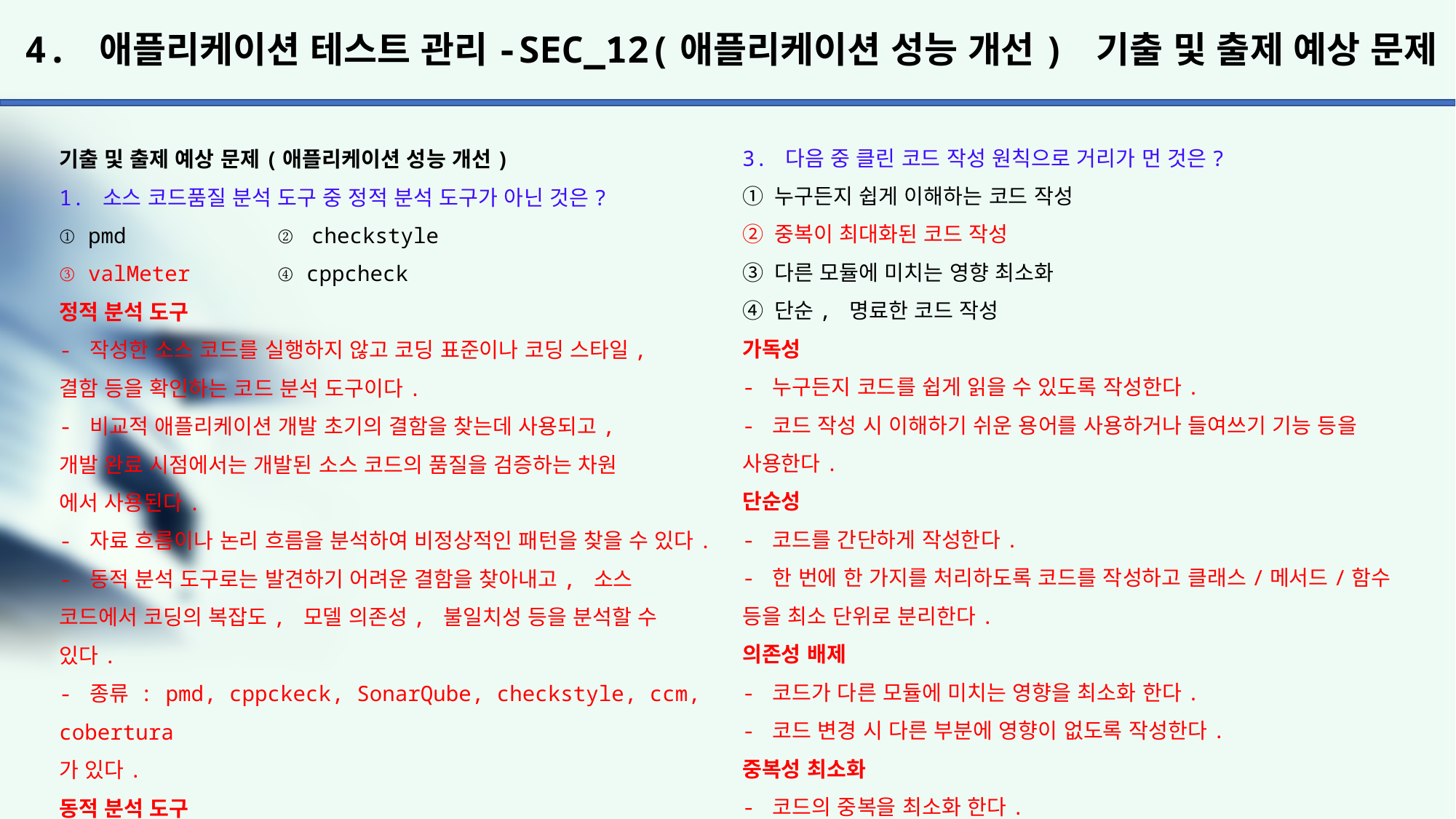

# 4. 애플리케이션 테스트 관리-SEC_12(애플리케이션 성능 개선) 기출 및 출제 예상 문제
3. 다음 중 클린 코드 작성 원칙으로 거리가 먼 것은?
① 누구든지 쉽게 이해하는 코드 작성
② 중복이 최대화된 코드 작성
③ 다른 모듈에 미치는 영향 최소화
④ 단순, 명료한 코드 작성
가독성
- 누구든지 코드를 쉽게 읽을 수 있도록 작성한다.
- 코드 작성 시 이해하기 쉬운 용어를 사용하거나 들여쓰기 기능 등을
사용한다.
단순성
- 코드를 간단하게 작성한다.
- 한 번에 한 가지를 처리하도록 코드를 작성하고 클래스/메서드/함수
등을 최소 단위로 분리한다.
의존성 배제
- 코드가 다른 모듈에 미치는 영향을 최소화 한다.
- 코드 변경 시 다른 부분에 영향이 없도록 작성한다.
중복성 최소화
- 코드의 중복을 최소화 한다.
- 중복된 코드는 삭제하고 공통된 코드를 사용한다.
추상화
- 상위 클래스/메소드/함수에서는 간략하게 애플리케이션의 특성을
나타내고, 상세 내용은 하위 클래스/메서드/함수에서 구현한다.
4. 다음에서 설명하는 클린 코드 작성 원칙은?
	 •한 번에 한 가지 처리만 수행한다.
	 •클래스/메소드/함수를 최소 단위로 분리한다.
① 다형성			② 단순성
③ 추상화			④ 의존성
기출 및 출제 예상 문제(애플리케이션 성능 개선)
1. 소스 코드품질 분석 도구 중 정적 분석 도구가 아닌 것은?
① pmd		② checkstyle
③ valMeter	④ cppcheck
정적 분석 도구
- 작성한 소스 코드를 실행하지 않고 코딩 표준이나 코딩 스타일,
결함 등을 확인하는 코드 분석 도구이다.
- 비교적 애플리케이션 개발 초기의 결함을 찾는데 사용되고,
개발 완료 시점에서는 개발된 소스 코드의 품질을 검증하는 차원
에서 사용된다.
- 자료 흐름이나 논리 흐름을 분석하여 비정상적인 패턴을 찾을 수 있다.
- 동적 분석 도구로는 발견하기 어려운 결함을 찾아내고, 소스
코드에서 코딩의 복잡도, 모델 의존성, 불일치성 등을 분석할 수
있다.
- 종류 : pmd, cppckeck, SonarQube, checkstyle, ccm, cobertura
가 있다.
동적 분석 도구
- 작성한 소스 코드를 실행하여 코드에 존재하는 메모리 누수,
스레드 결함 등을 분석하는 도구이다.
- 종류 : Avalanche, Valgrind
2. 외계인 코드(Alien Code)에 대한 설명으로 옳은 것은?
① 프로그램의 로직이 복잡하여 이해하기 어려운 프로그램을 의미한다.
② 아주 오래되거나 참고문서 또는 개발자가 없어 유지보수 작업이 어려운 프로그램을 의미한다.
③ 오류가 없어 디버깅 과정이 필요 없는 프로그램을 의미한다.
④ 사용자가 직접 작성한 프로그램을 의미한다.
클린 코드(Clean Code) : 누구나 쉽게 이해하고 수정 및 추가할 수 있는 단순 명료한 코드, 즉 잘 작성된 코드를 의미한다.
나쁜 코드(Bad Code) : 프로그램의 로직(logic)이 복잡하고 이해
하기 어려운 코드로, 스파게티 코드와 외계인 코드가 해당한다.
- 스파게티 코드(Spaghetti Code) : 코드의 로직이 서로 복잡하게
얽혀있는 코드
- 외계인 코드(Alien Code) : 아주 오래되거나 참고문서 또는 개발자가 없어 유지보수 작업이 어려운 프로그램을 의미한다.